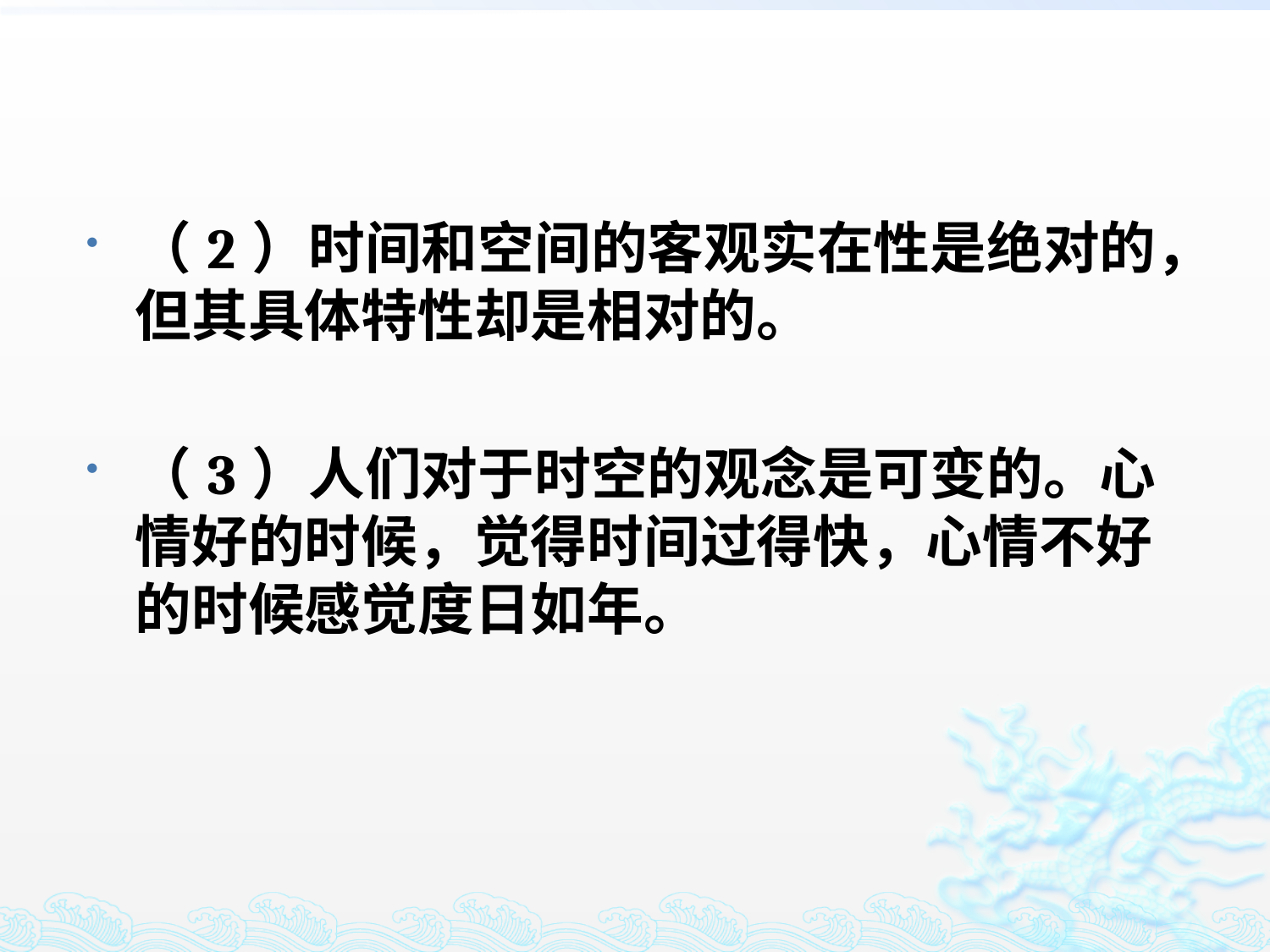

（2）时间和空间的客观实在性是绝对的，但其具体特性却是相对的。

（3）人们对于时空的观念是可变的。心情好的时候，觉得时间过得快，心情不好的时候感觉度日如年。